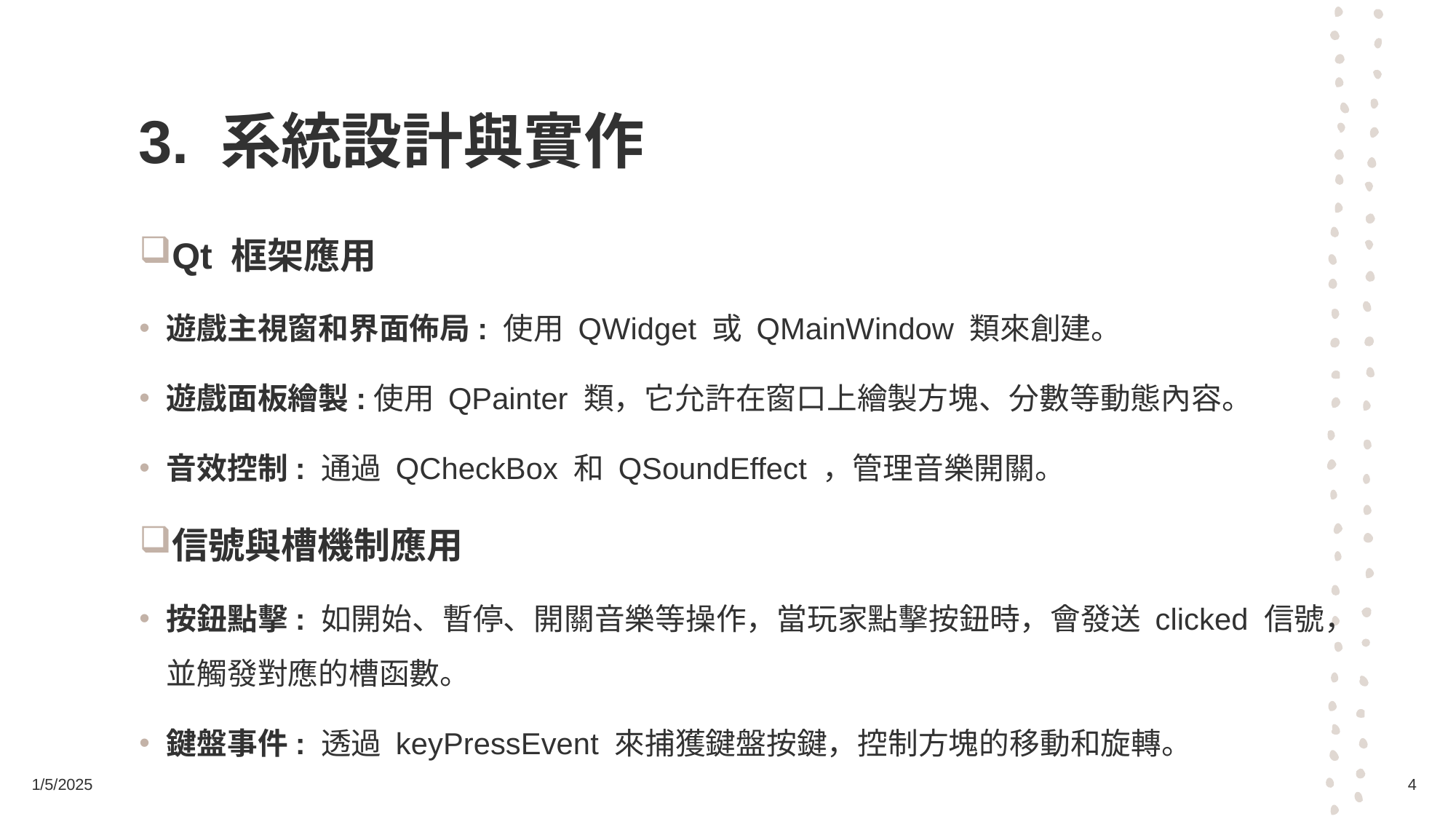

# 3. 系統設計與實作
Qt 框架應用
遊戲主視窗和界面佈局: 使用 QWidget 或 QMainWindow 類來創建。
遊戲面板繪製:使用 QPainter 類，它允許在窗口上繪製方塊、分數等動態內容。
音效控制: 通過 QCheckBox 和 QSoundEffect ，管理音樂開關。
信號與槽機制應用
按鈕點擊: 如開始、暫停、開關音樂等操作，當玩家點擊按鈕時，會發送 clicked 信號，並觸發對應的槽函數。
鍵盤事件: 透過 keyPressEvent 來捕獲鍵盤按鍵，控制方塊的移動和旋轉。

1/5/2025
4